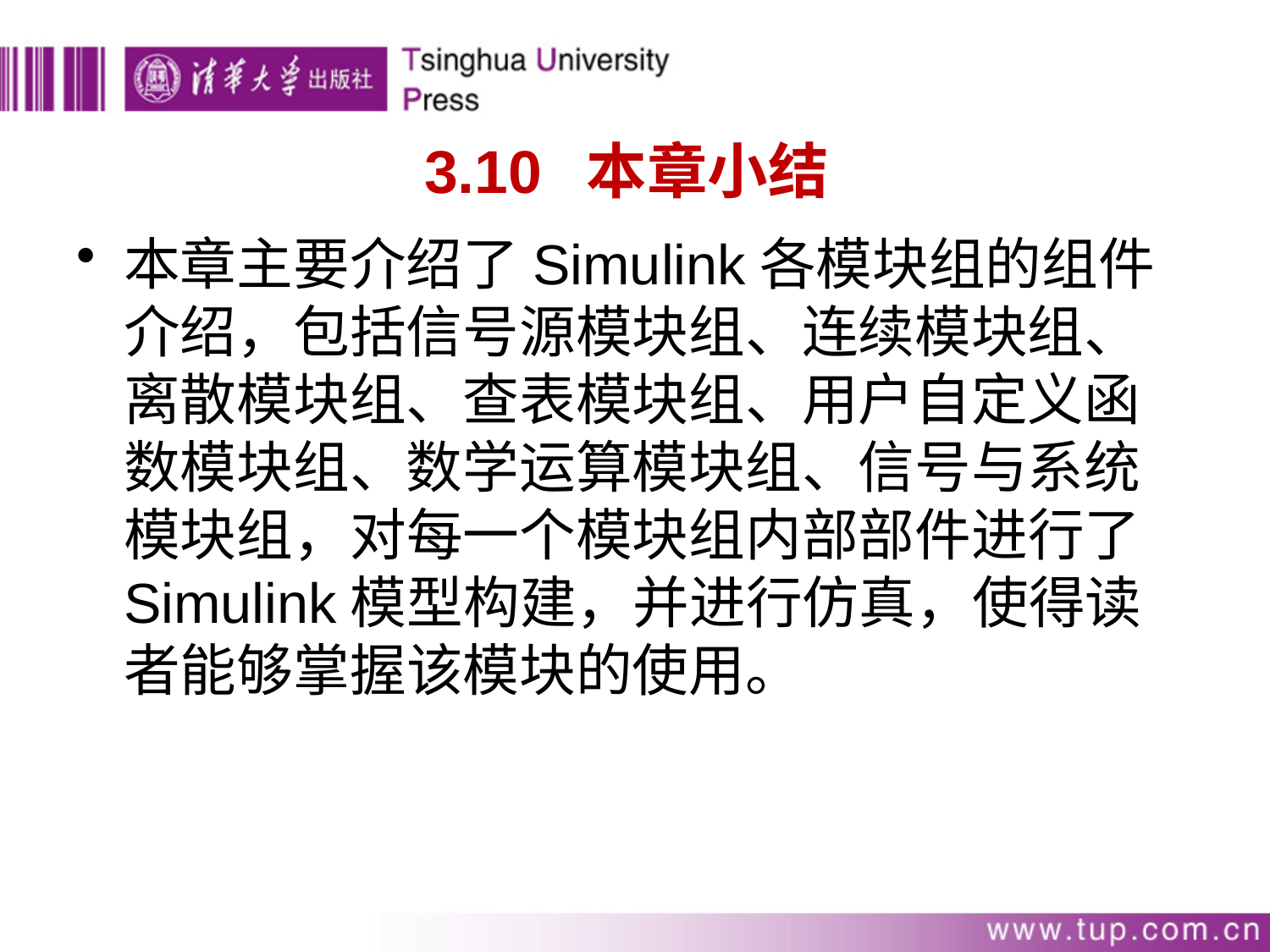

# 3.10  本章小结
本章主要介绍了Simulink各模块组的组件介绍，包括信号源模块组、连续模块组、离散模块组、查表模块组、用户自定义函数模块组、数学运算模块组、信号与系统模块组，对每一个模块组内部部件进行了Simulink模型构建，并进行仿真，使得读者能够掌握该模块的使用。